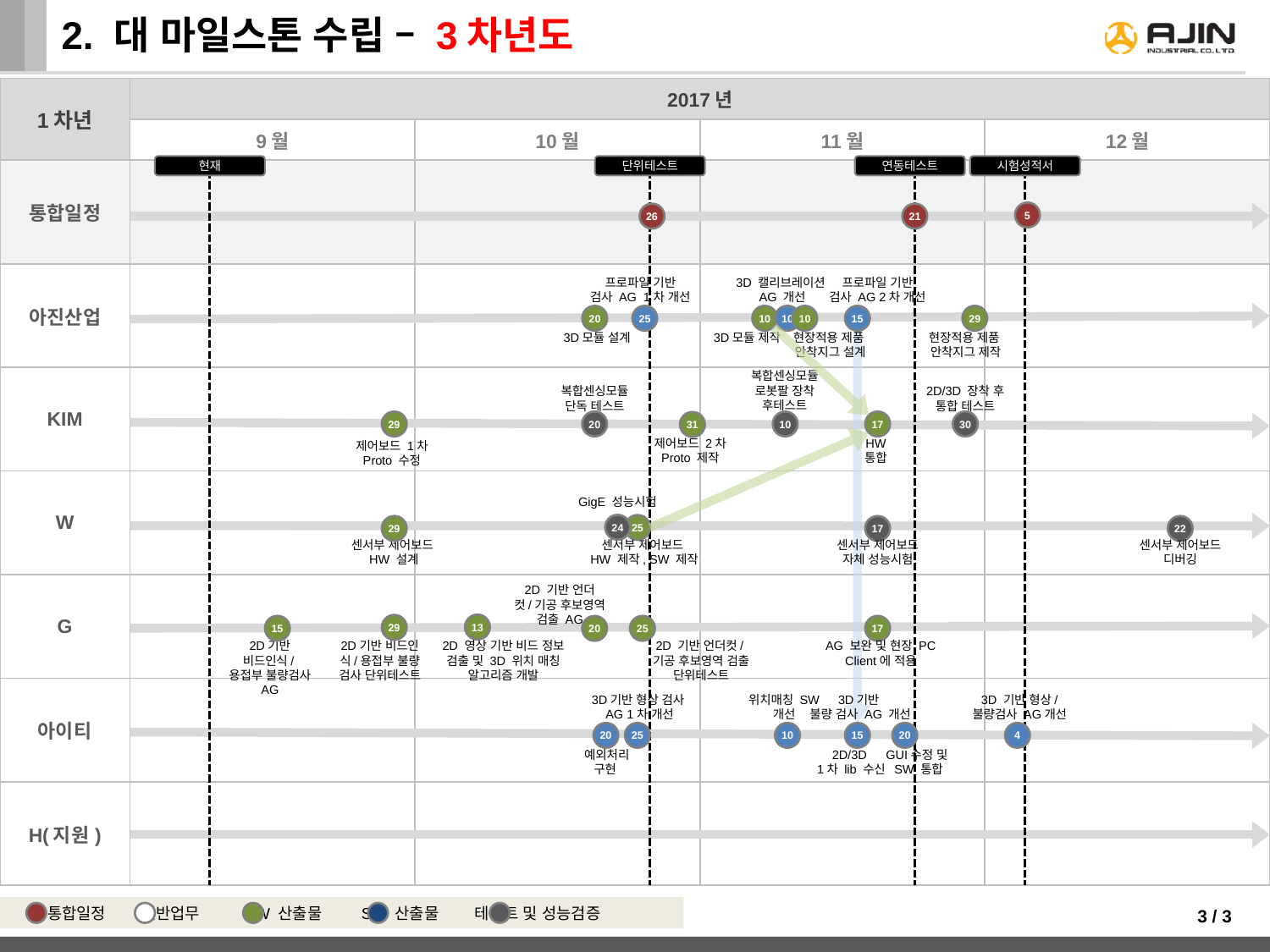

# 2. 대 마일스톤 수립 – 3차년도
현재
단위테스트
연동테스트
시험성적서
5
26
21
프로파일 기반
검사 AG  1차 개선
3D 캘리브레이션
AG 개선
프로파일 기반
검사 AG 2차 개선
20
25
10
10
10
15
29
3D모듈 설계
3D모듈 제작
현장적용 제품
안착지그 설계
현장적용 제품
안착지그 제작
복합센싱모듈
로봇팔 장착 후테스트
복합센싱모듈단독 테스트
2D/3D 장착 후
통합 테스트
29
20
10
17
30
31
제어보드 2차 Proto 제작
HW
통합
제어보드 1차 Proto 수정
GigE 성능시험
24
25
29
17
22
센서부 제어보드
 HW 설계
센서부 제어보드
 HW 제작, SW 제작
센서부 제어보드
자체 성능시험
센서부 제어보드
디버깅
2D 기반 언더컷/기공 후보영역 검출 AG
13
29
15
17
25
20
2D기반 비드인식/용접부 불량검사 AG
2D기반 비드인식/용접부 불량 검사 단위테스트
2D 영상 기반 비드 정보 검출 및 3D 위치 매칭 알고리즘 개발
2D 기반 언더컷/기공 후보영역 검출 단위테스트
AG 보완 및 현장 PC Client에 적용
3D기반 형상 검사
AG 1차 개선
위치매칭 SW
개선
3D기반
불량 검사 AG 개선
3D 기반 형상/
불량검사 AG개선
20
25
10
15
20
4
예외처리
구현
2D/3D
1차 lib 수신
GUI수정 및
SW 통합
3 / 3